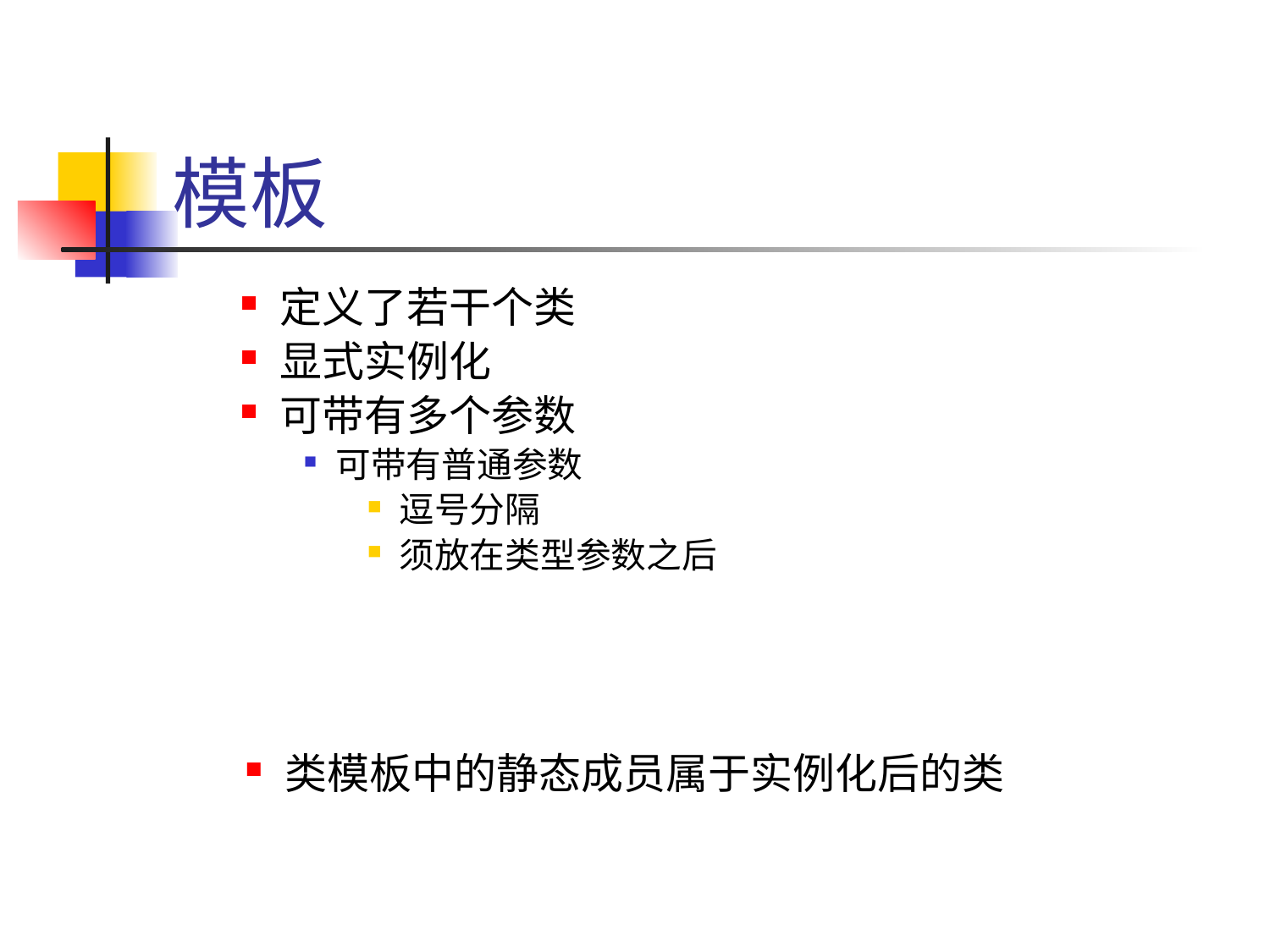

# 模板
定义了若干个类
显式实例化
可带有多个参数
可带有普通参数
逗号分隔
须放在类型参数之后

类模板中的静态成员属于实例化后的类